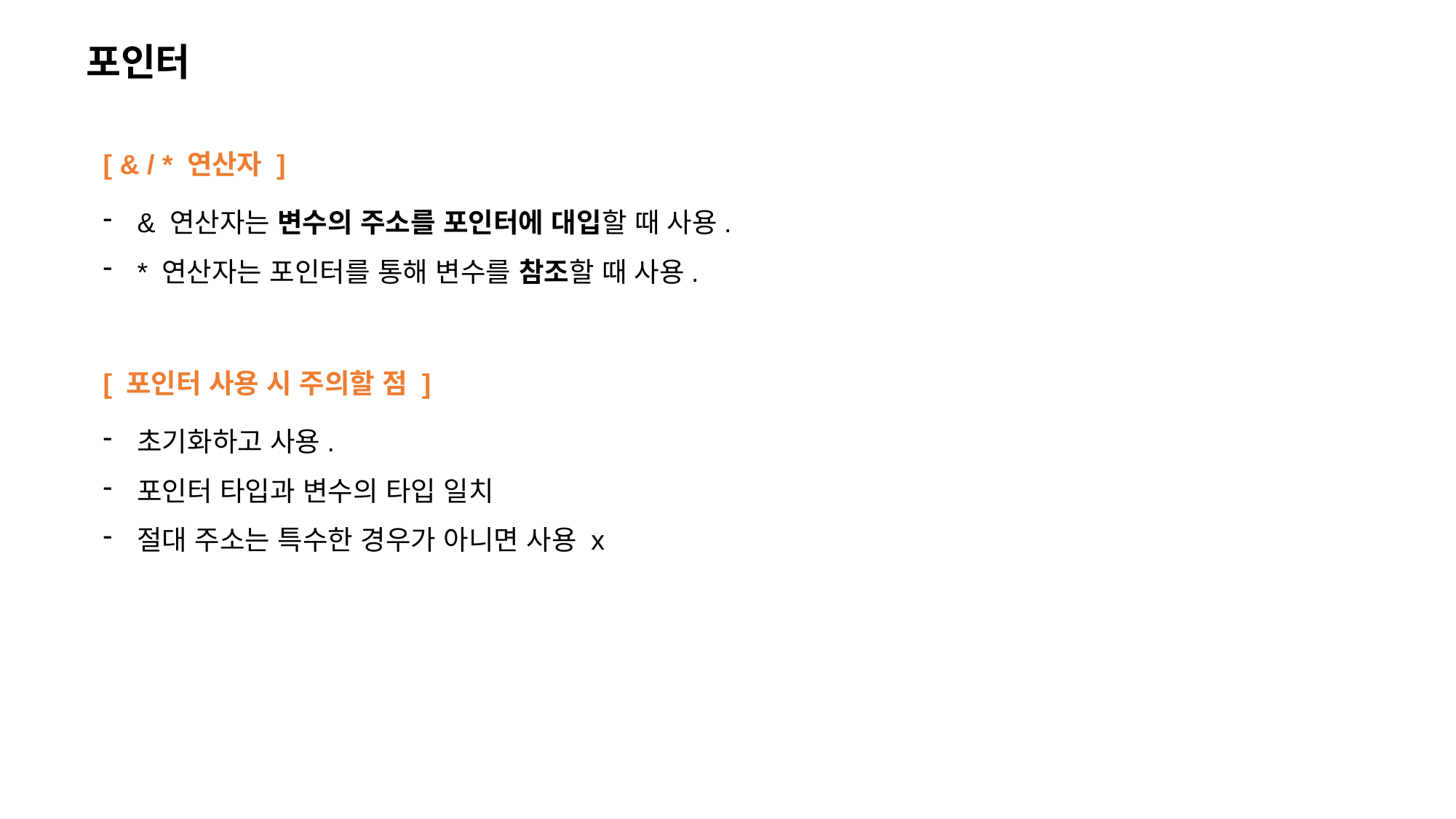

포인터
[ & / * 연산자 ]

& 연산자는 변수의 주소를 포인터에 대입할 때 사용.
* 연산자는 포인터를 통해 변수를 참조할 때 사용.

[ 포인터 사용 시 주의할 점 ]

초기화하고 사용.
포인터 타입과 변수의 타입 일치
절대 주소는 특수한 경우가 아니면 사용 x